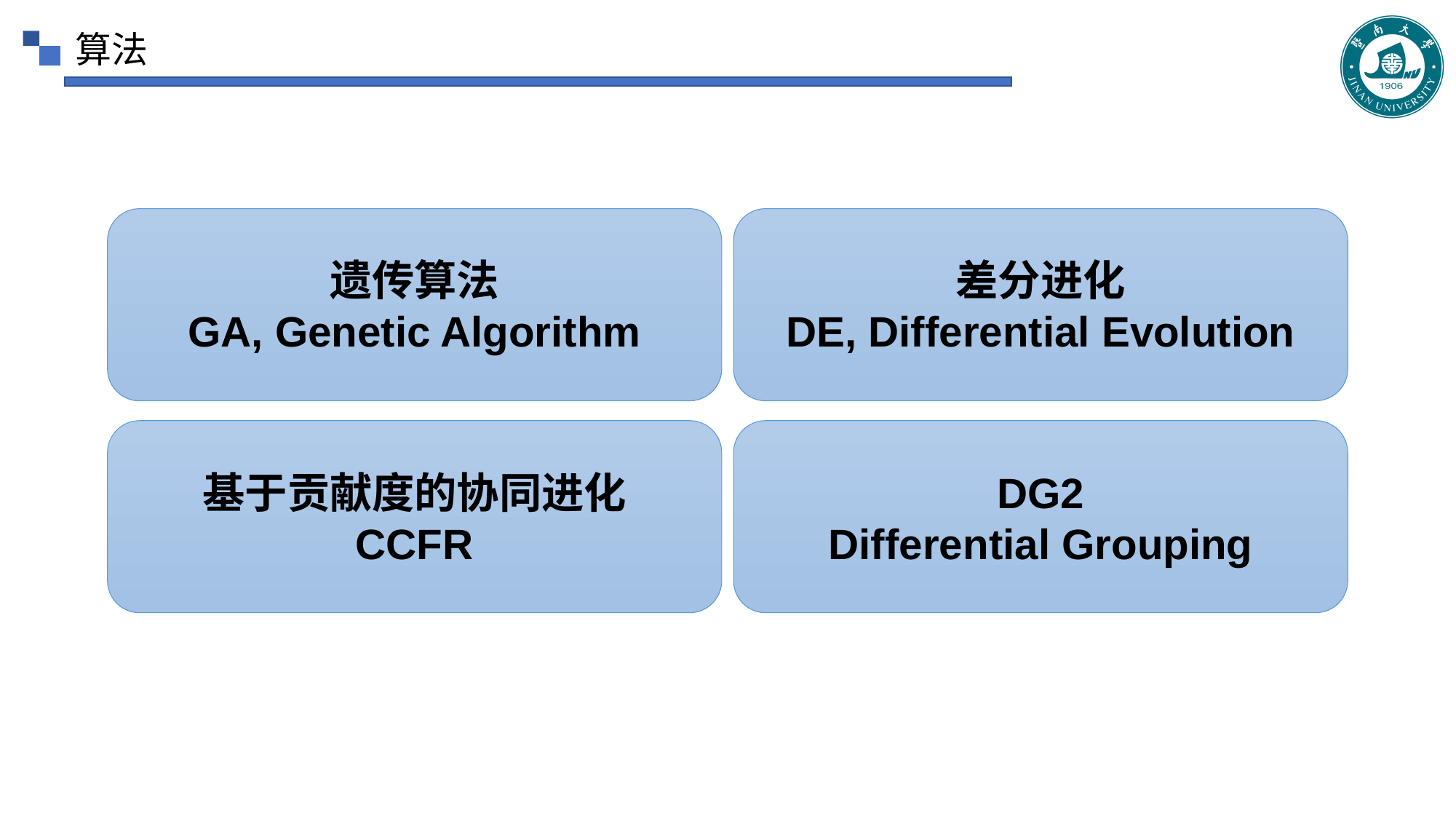

算法

遗传算法
GA, Genetic Algorithm
差分进化
DE, Differential Evolution
基于贡献度的协同进化
CCFR
DG2
Differential Grouping